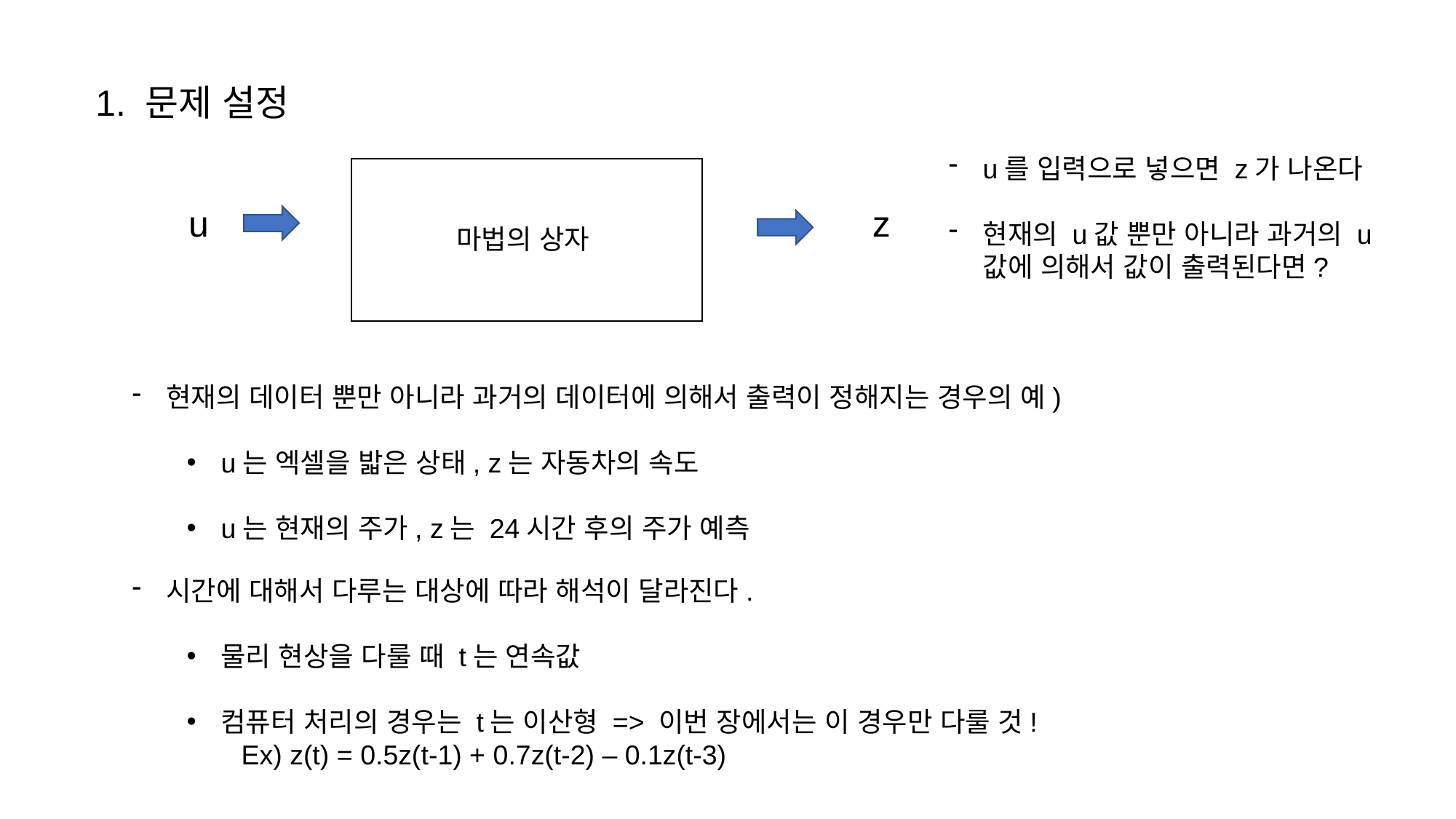

1. 문제 설정
u를 입력으로 넣으면 z가 나온다

현재의 u값 뿐만 아니라 과거의 u값에 의해서 값이 출력된다면?

z
u

마법의 상자
현재의 데이터 뿐만 아니라 과거의 데이터에 의해서 출력이 정해지는 경우의 예)

u는 엑셀을 밟은 상태, z는 자동차의 속도

u는 현재의 주가, z는 24시간 후의 주가 예측

시간에 대해서 다루는 대상에 따라 해석이 달라진다.

물리 현상을 다룰 때 t는 연속값

컴퓨터 처리의 경우는 t는 이산형 => 이번 장에서는 이 경우만 다룰 것!
Ex) z(t) = 0.5z(t-1) + 0.7z(t-2) – 0.1z(t-3)